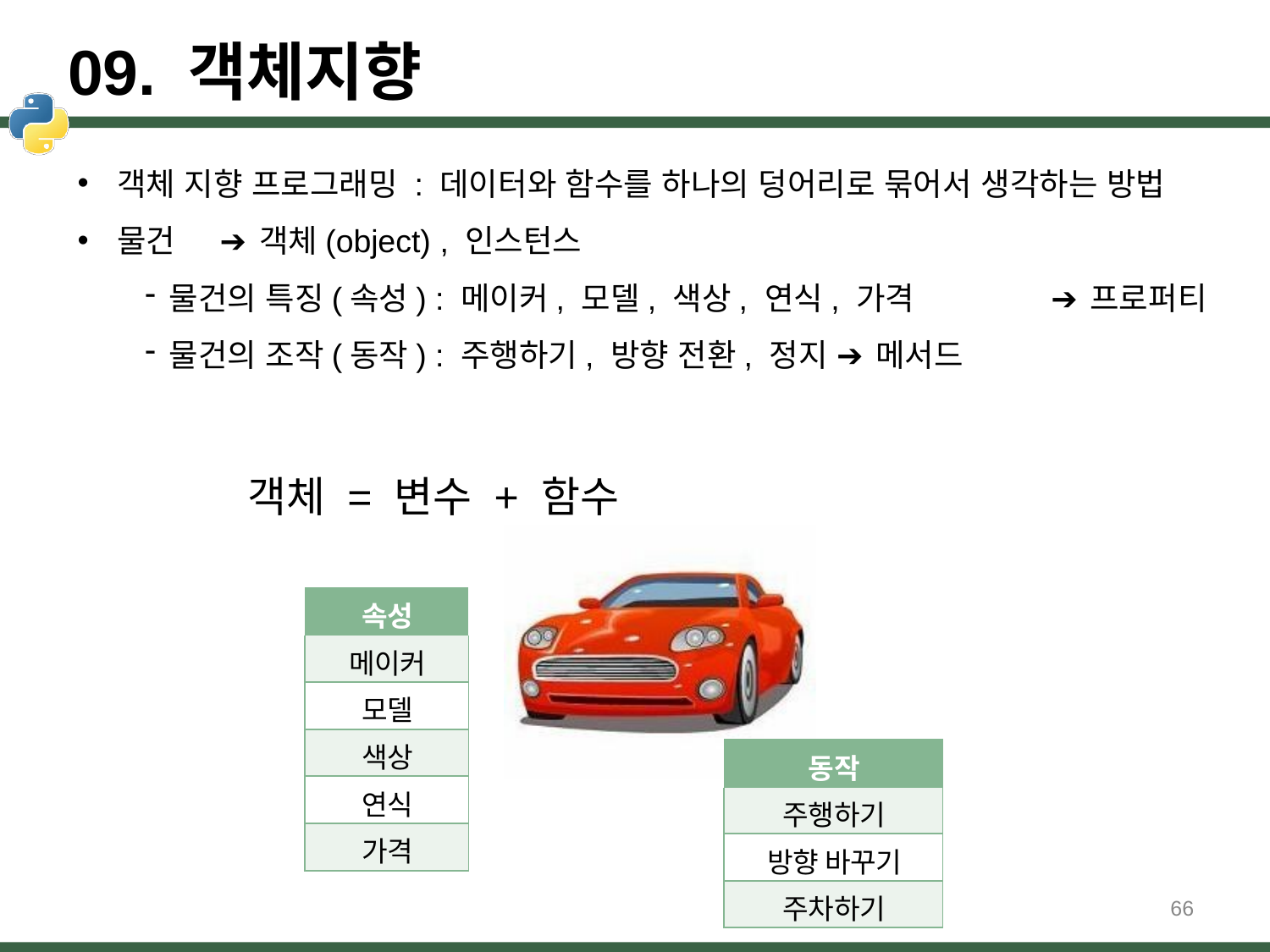

# 09. 객체지향

객체 지향 프로그래밍 : 데이터와 함수를 하나의 덩어리로 묶어서 생각하는 방법
물건	➔ 객체(object) , 인스턴스
물건의 특징(속성) : 메이커, 모델, 색상, 연식, 가격	➔ 프로퍼티
물건의 조작(동작) : 주행하기, 방향 전환, 정지 ➔ 메서드

객체 = 변수 + 함수

| 속성 |
| --- |
| 메이커 |
| 모델 |
| 색상 |
| 연식 |
| 가격 |
| 동작 |
| --- |
| 주행하기 |
| 방향 바꾸기 |
| 주차하기 |
66